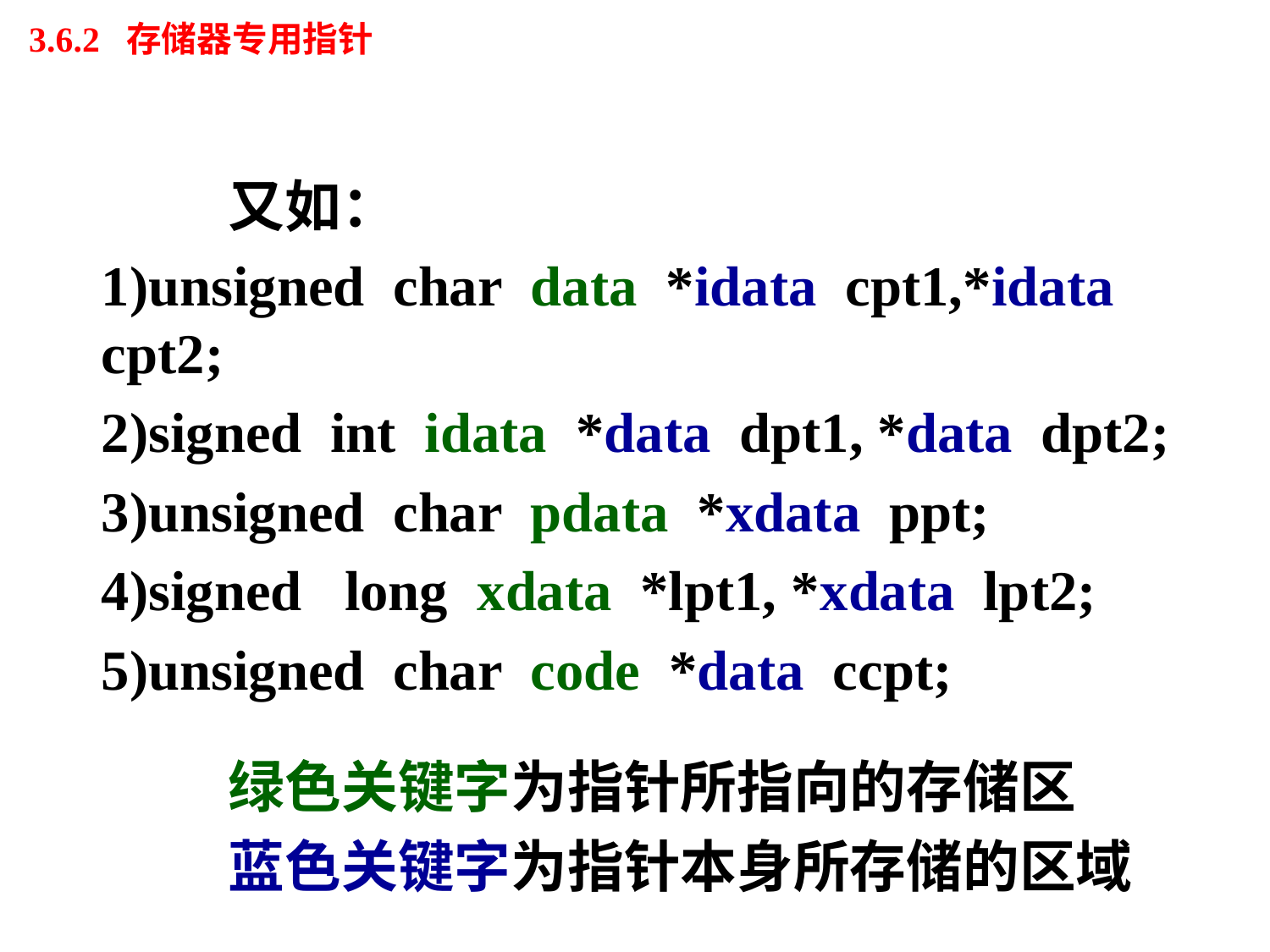

# 3.6.2  存储器专用指针
		又如：
	1)unsigned  char  data  *idata  cpt1,*idata  cpt2;
	2)signed  int  idata  *data  dpt1, *data  dpt2;
	3)unsigned  char  pdata  *xdata  ppt;
	4)signed   long  xdata  *lpt1, *xdata  lpt2;
	5)unsigned  char  code  *data  ccpt;

		绿色关键字为指针所指向的存储区
		蓝色关键字为指针本身所存储的区域